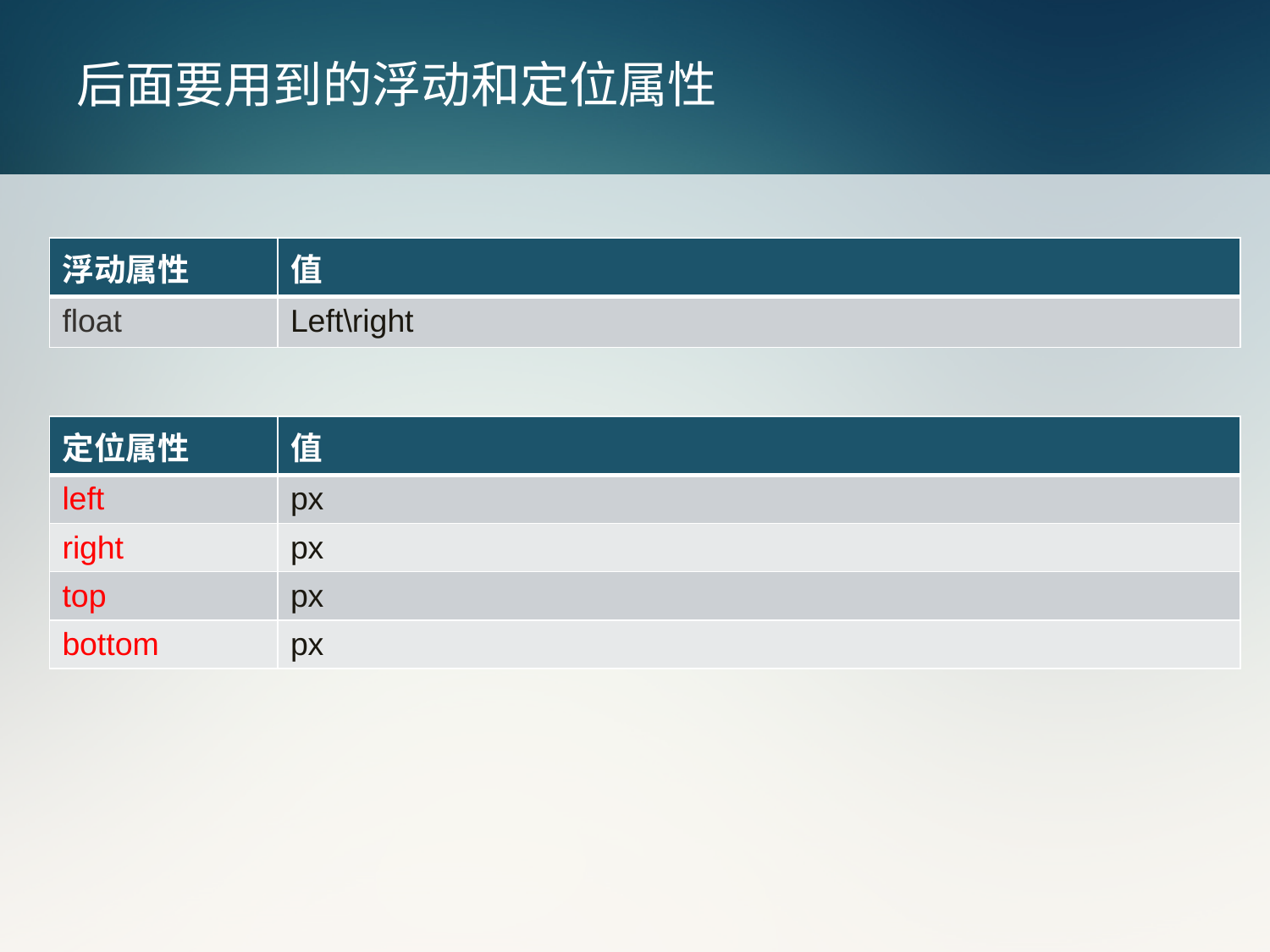

# 后面要用到的浮动和定位属性
| 浮动属性 | 值 |
| --- | --- |
| float | Left\right |
| 定位属性 | 值 |
| --- | --- |
| left | px |
| right | px |
| top | px |
| bottom | px |